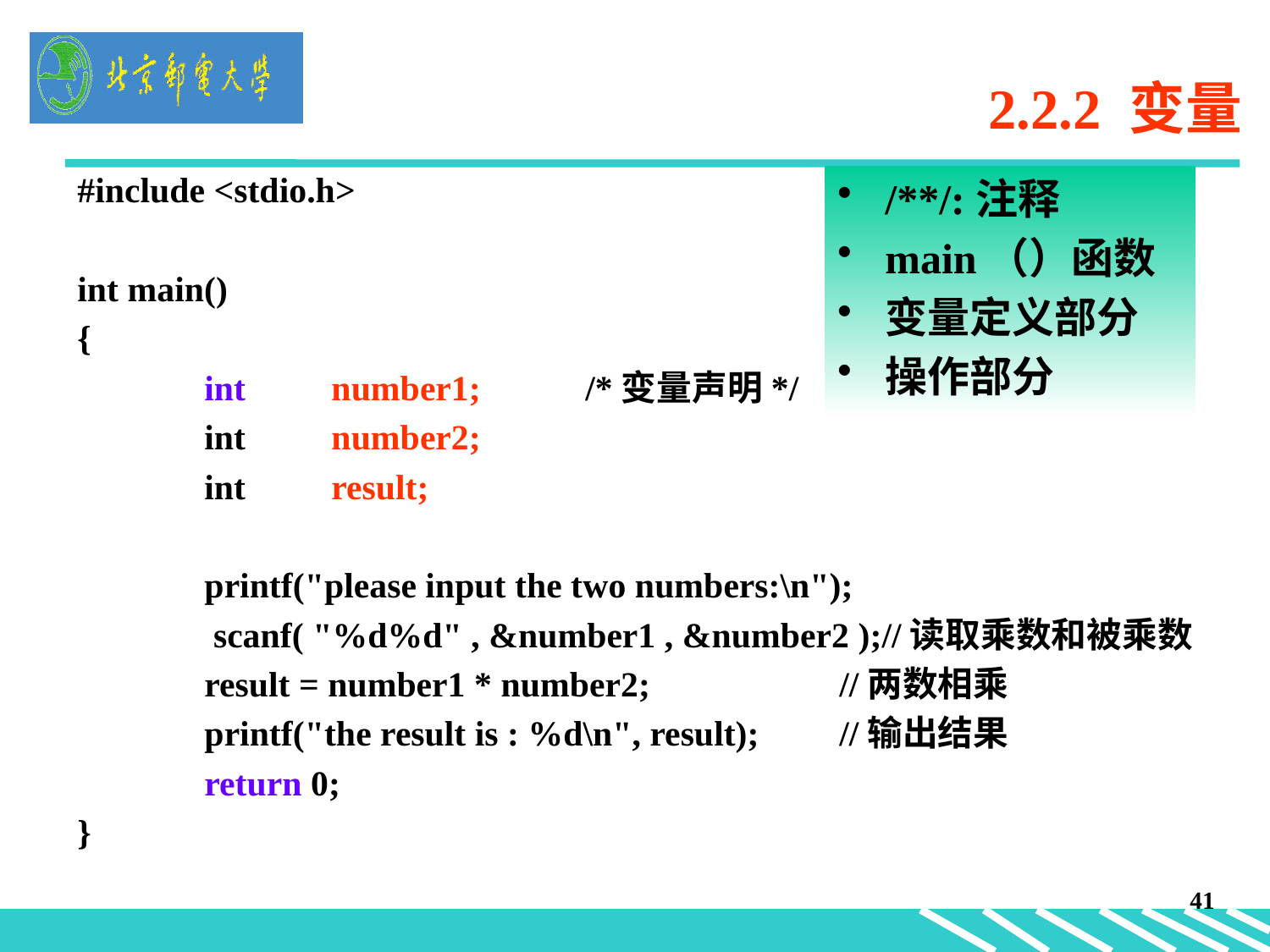

# 2.2.2 变量
#include <stdio.h>

int main()
{
	int	number1;	/*变量声明*/
	int	number2;
	int	result;

	printf("please input the two numbers:\n");
   	 scanf( "%d%d" , &number1 , &number2 );//读取乘数和被乘数
    	result = number1 * number2; 		//两数相乘
    	printf("the result is : %d\n", result);	//输出结果
    	return 0;
}
/**/:注释
main（）函数
变量定义部分
操作部分
41